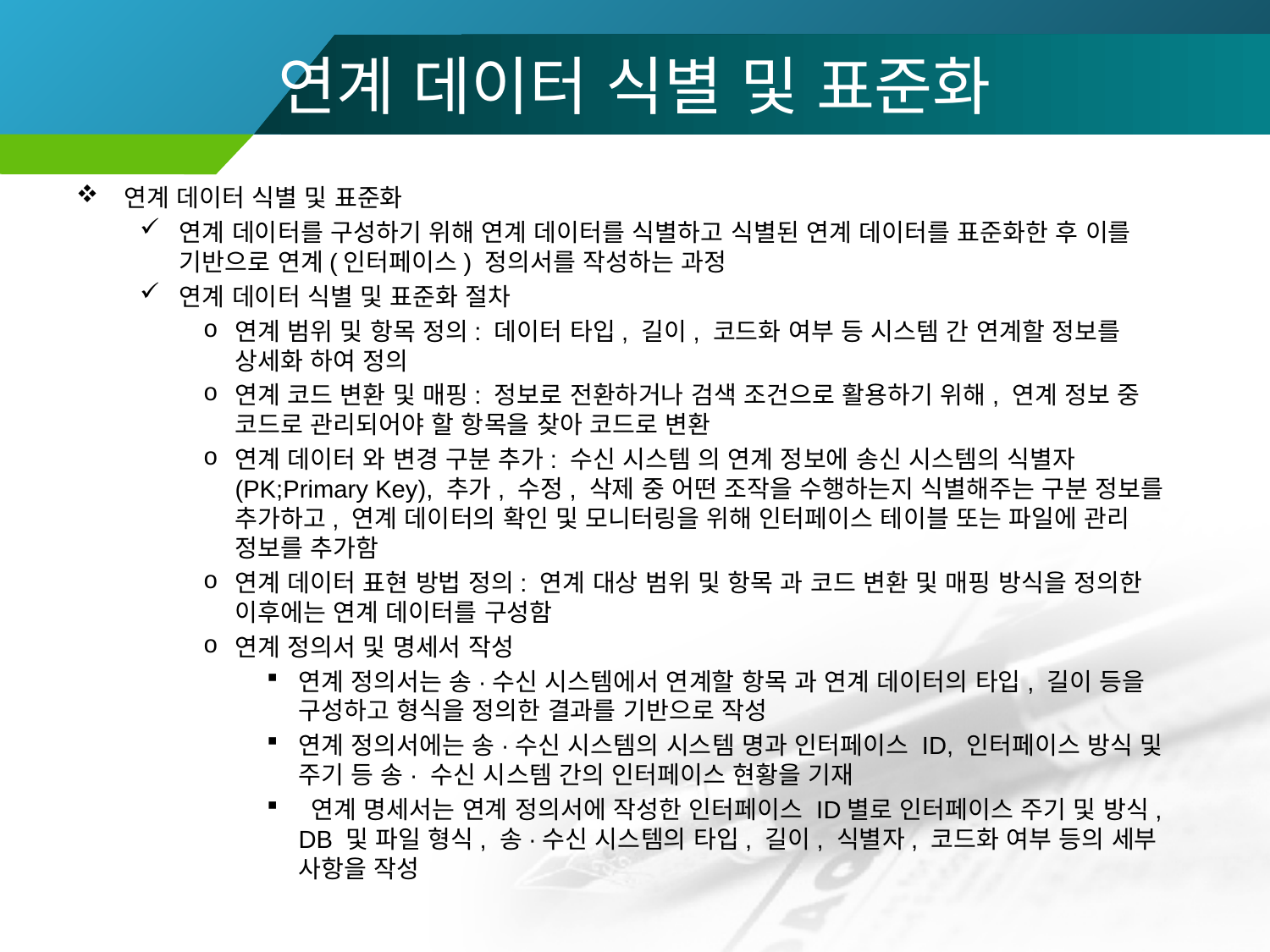

# 연계 데이터 식별 및 표준화
연계 데이터 식별 및 표준화
연계 데이터를 구성하기 위해 연계 데이터를 식별하고 식별된 연계 데이터를 표준화한 후 이를 기반으로 연계(인터페이스) 정의서를 작성하는 과정
연계 데이터 식별 및 표준화 절차
연계 범위 및 항목 정의: 데이터 타입, 길이, 코드화 여부 등 시스템 간 연계할 정보를 상세화 하여 정의
연계 코드 변환 및 매핑: 정보로 전환하거나 검색 조건으로 활용하기 위해, 연계 정보 중 코드로 관리되어야 할 항목을 찾아 코드로 변환
연계 데이터 와 변경 구분 추가: 수신 시스템 의 연계 정보에 송신 시스템의 식별자(PK;Primary Key), 추가, 수정, 삭제 중 어떤 조작을 수행하는지 식별해주는 구분 정보를 추가하고, 연계 데이터의 확인 및 모니터링을 위해 인터페이스 테이블 또는 파일에 관리 정보를 추가함
연계 데이터 표현 방법 정의: 연계 대상 범위 및 항목 과 코드 변환 및 매핑 방식을 정의한 이후에는 연계 데이터를 구성함
연계 정의서 및 명세서 작성
연계 정의서는 송·수신 시스템에서 연계할 항목 과 연계 데이터의 타입, 길이 등을 구성하고 형식을 정의한 결과를 기반으로 작성
연계 정의서에는 송·수신 시스템의 시스템 명과 인터페이스 ID, 인터페이스 방식 및 주기 등 송· 수신 시스템 간의 인터페이스 현황을 기재
 연계 명세서는 연계 정의서에 작성한 인터페이스 ID별로 인터페이스 주기 및 방식, DB 및 파일 형식, 송·수신 시스템의 타입, 길이, 식별자, 코드화 여부 등의 세부 사항을 작성